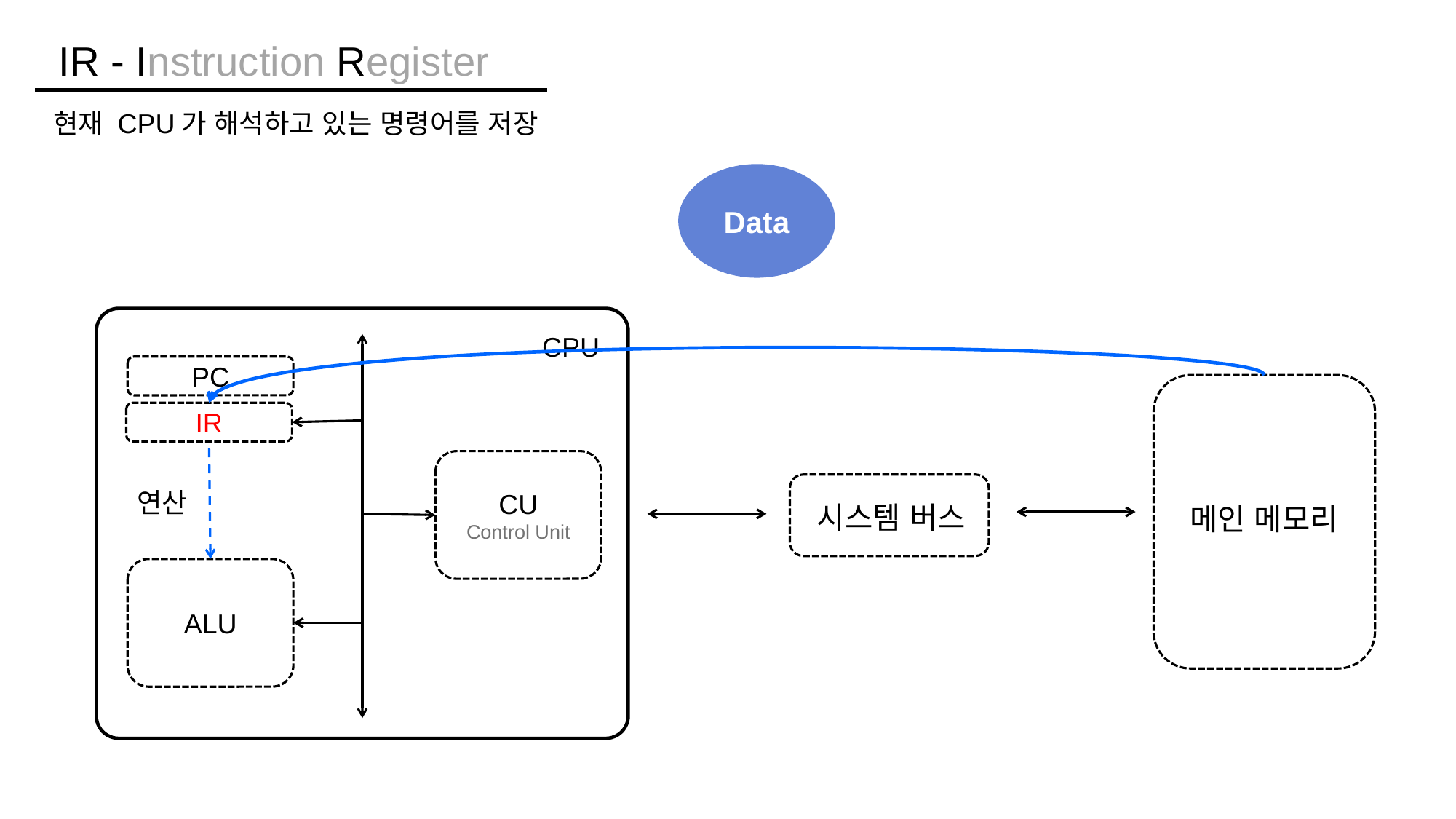

IR - Instruction Register
현재 CPU가 해석하고 있는 명령어를 저장
Data

CPU
PC
CU
Control Unit
시스템 버스
ALU

메인 메모리
IR
연산